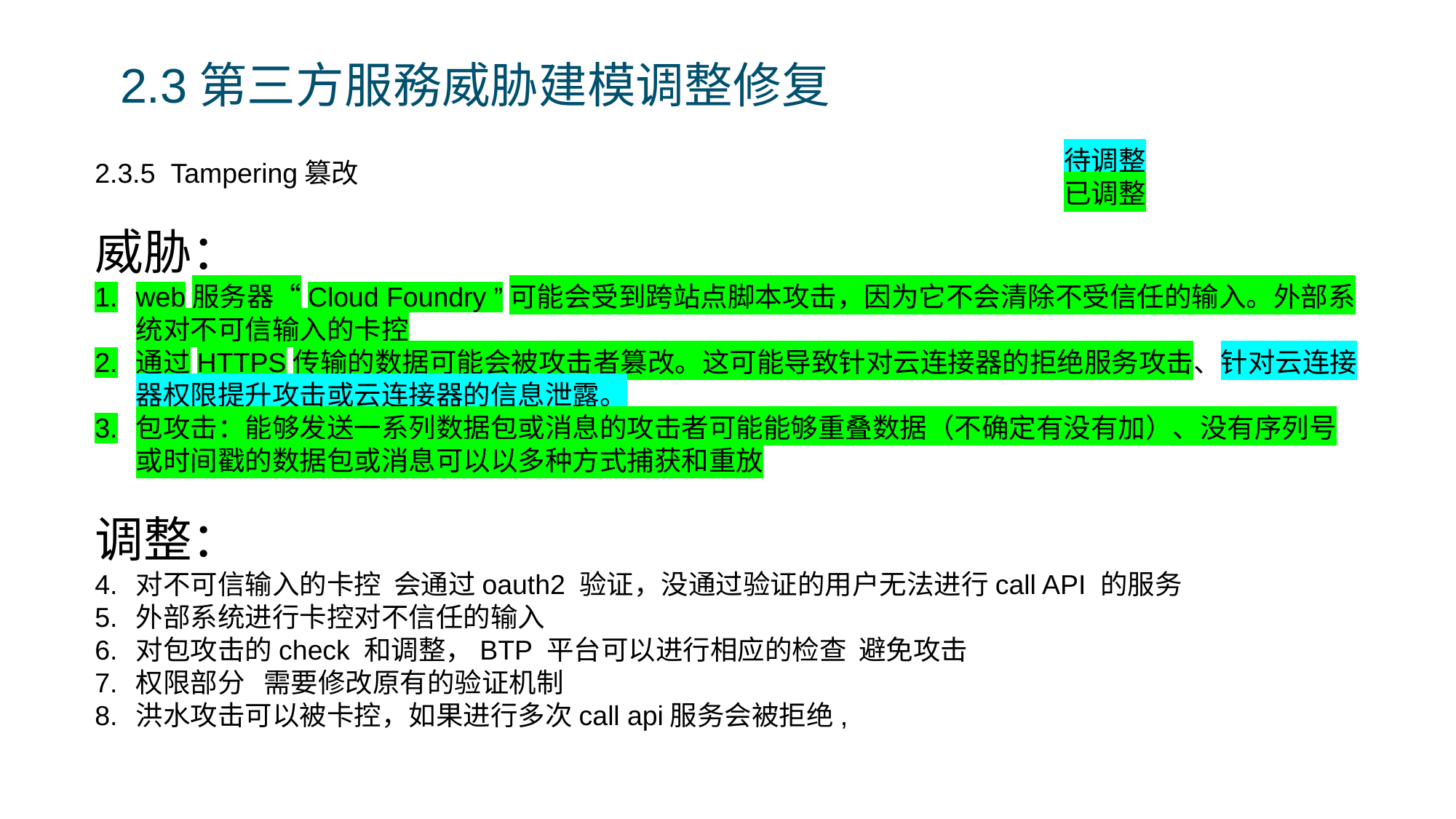

# 2.3第三方服務威胁建模调整修复
待调整
已调整
2.3.5  Tampering篡改

威胁：
web服务器“Cloud Foundry ”可能会受到跨站点脚本攻击，因为它不会清除不受信任的输入。外部系统对不可信输入的卡控
通过HTTPS传输的数据可能会被攻击者篡改。这可能导致针对云连接器的拒绝服务攻击、针对云连接器权限提升攻击或云连接器的信息泄露。
包攻击：能够发送一系列数据包或消息的攻击者可能能够重叠数据（不确定有没有加）、没有序列号或时间戳的数据包或消息可以以多种方式捕获和重放

调整：
对不可信输入的卡控  会通过oauth2 验证，没通过验证的用户无法进行call API 的服务
外部系统进行卡控对不信任的输入
对包攻击的check 和调整，BTP 平台可以进行相应的检查  避免攻击
权限部分   需要修改原有的验证机制
洪水攻击可以被卡控，如果进行多次call api服务会被拒绝,

21